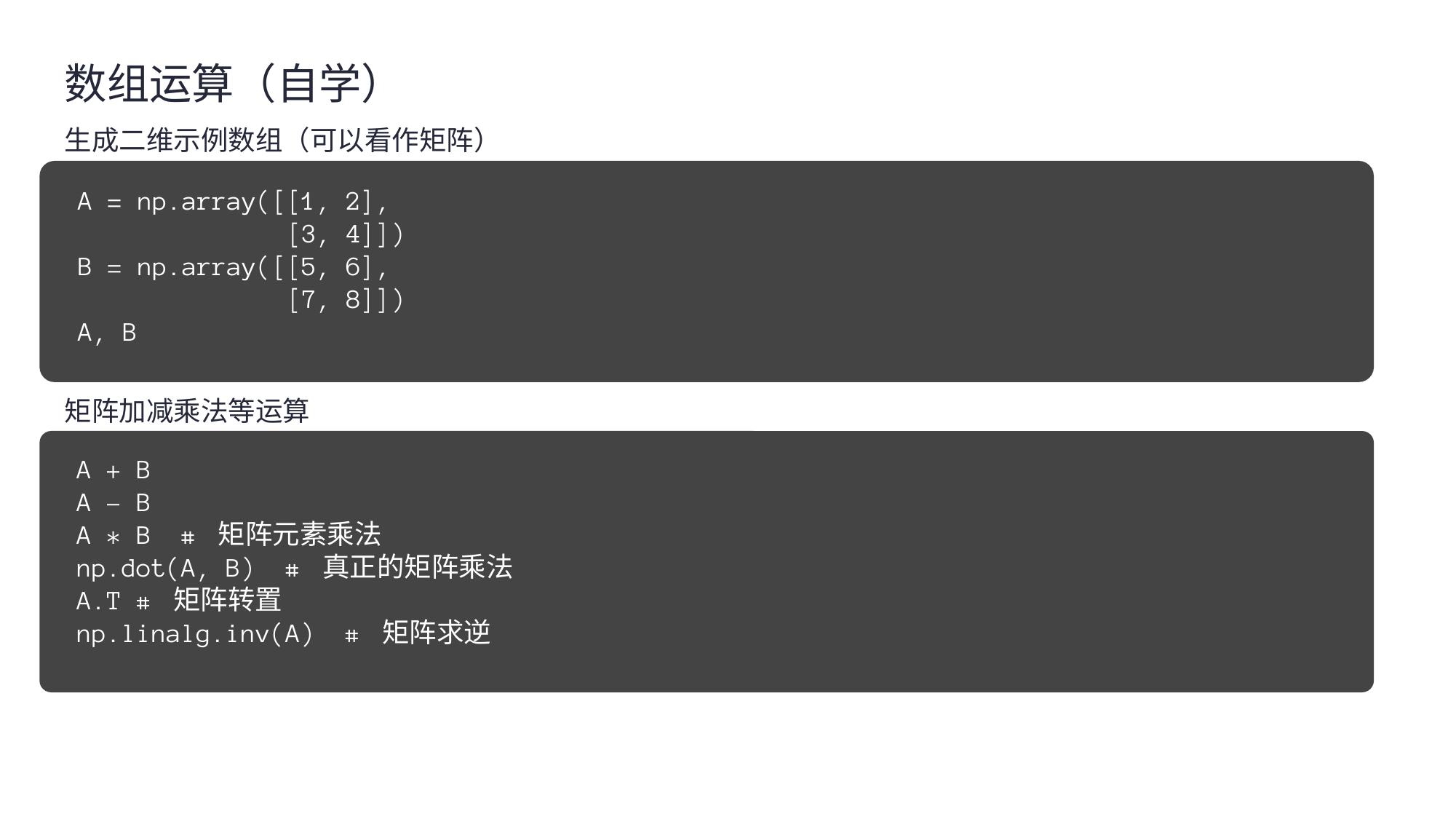

数组运算（自学）
生成二维示例数组（可以看作矩阵）
A = np.array([[1, 2],
              [3, 4]])
B = np.array([[5, 6],
              [7, 8]])
A, B
矩阵加减乘法等运算
A + B
A – B
A * B  # 矩阵元素乘法
np.dot(A, B)  # 真正的矩阵乘法
A.T # 矩阵转置
np.linalg.inv(A)  # 矩阵求逆